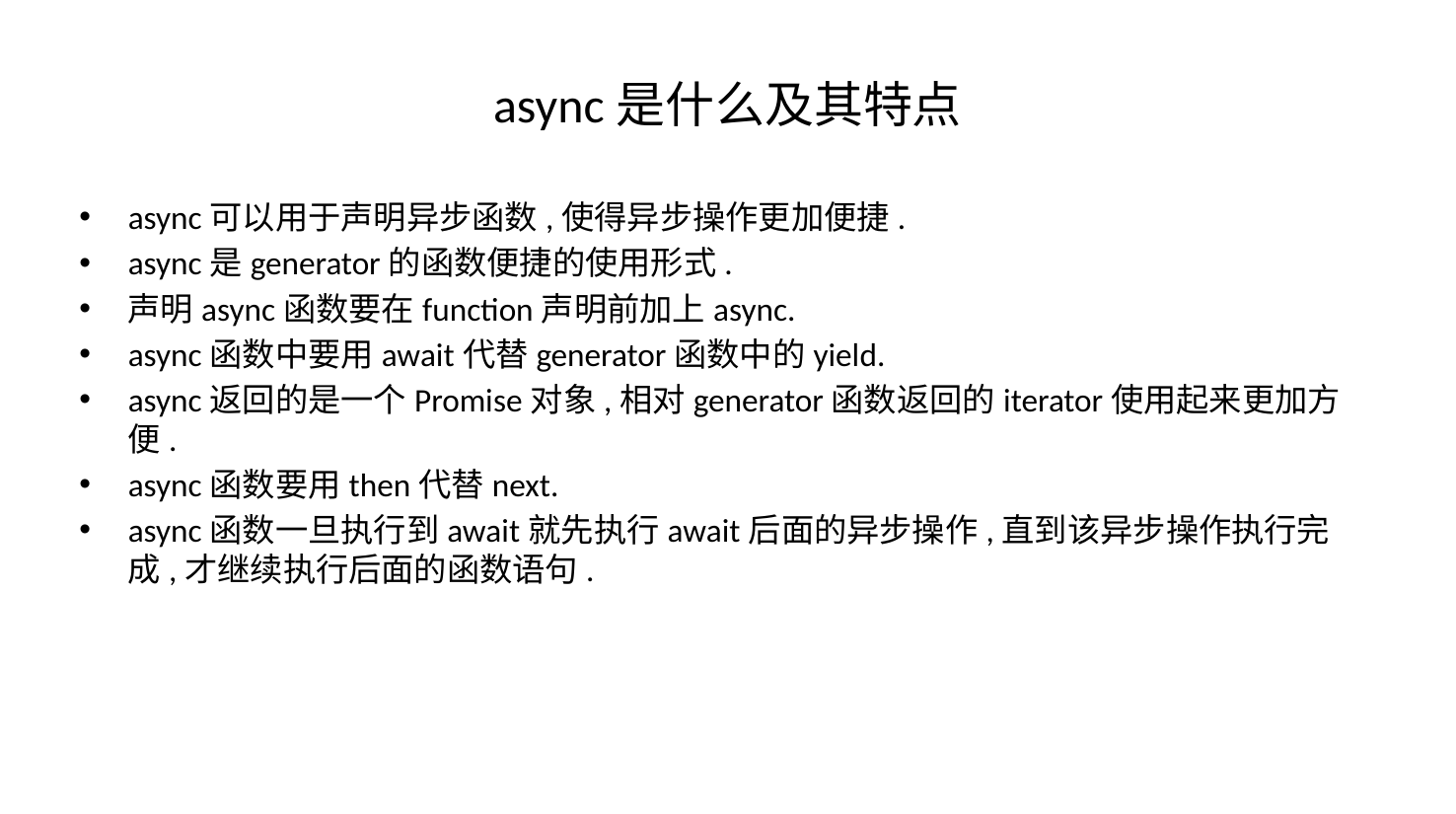

# async是什么及其特点
async可以用于声明异步函数,使得异步操作更加便捷.
async是generator的函数便捷的使用形式.
声明async函数要在function声明前加上async.
async函数中要用await代替generator函数中的yield.
async返回的是一个Promise对象,相对generator函数返回的iterator使用起来更加方便.
async函数要用then代替next.
async函数一旦执行到await就先执行await后面的异步操作,直到该异步操作执行完成,才继续执行后面的函数语句.